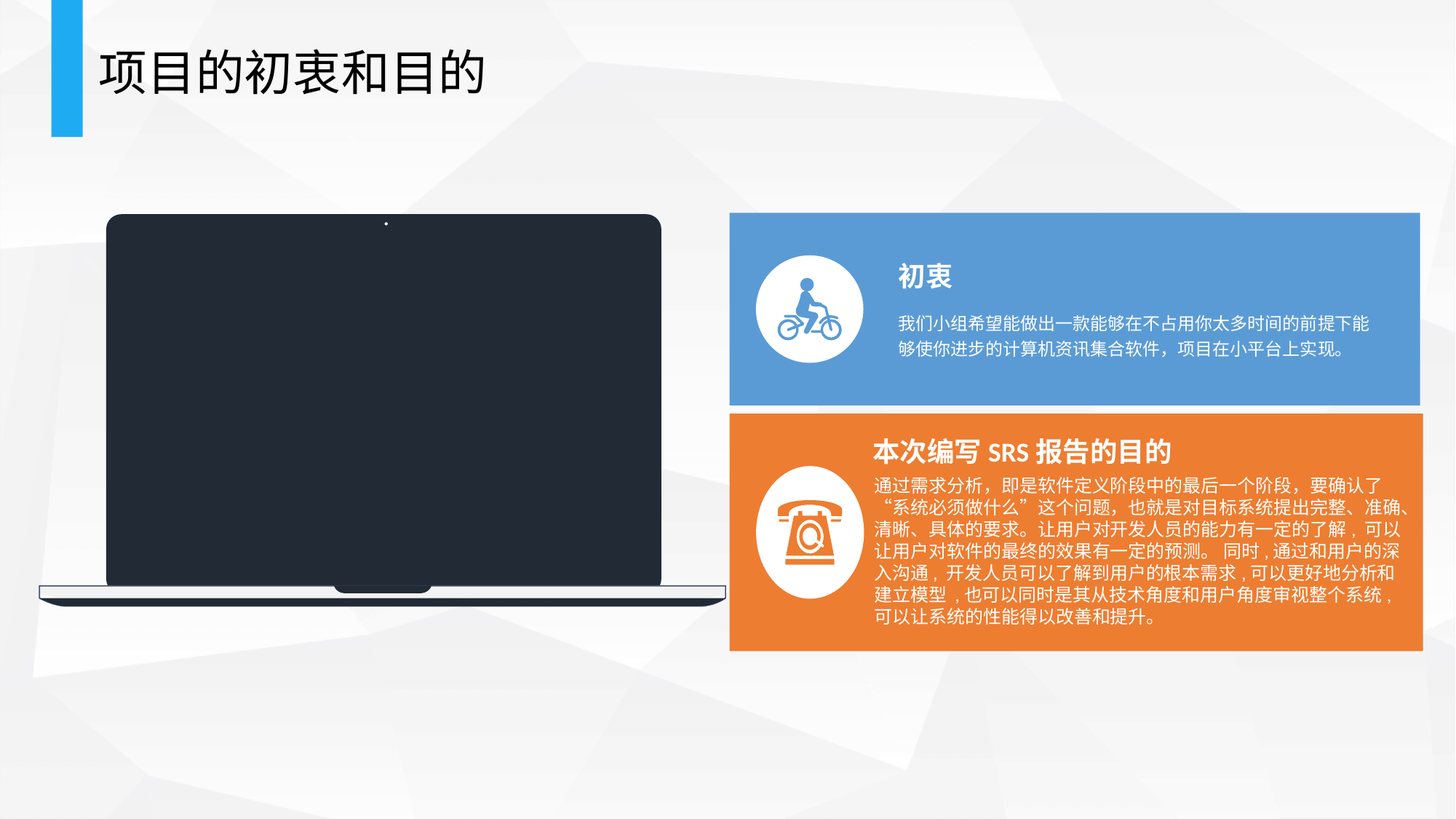

项目的初衷和目的

初衷
我们小组希望能做出一款能够在不占用你太多时间的前提下能够使你进步的计算机资讯集合软件，项目在小平台上实现。

本次编写SRS报告的目的

通过需求分析，即是软件定义阶段中的最后一个阶段，要确认了“系统必须做什么”这个问题，也就是对目标系统提出完整、准确、清晰、具体的要求。让用户对开发人员的能力有一定的了解, 可以让用户对软件的最终的效果有一定的预测。 同时,通过和用户的深入沟通, 开发人员可以了解到用户的根本需求,可以更好地分析和建立模型 ,也可以同时是其从技术角度和用户角度审视整个系统, 可以让系统的性能得以改善和提升。